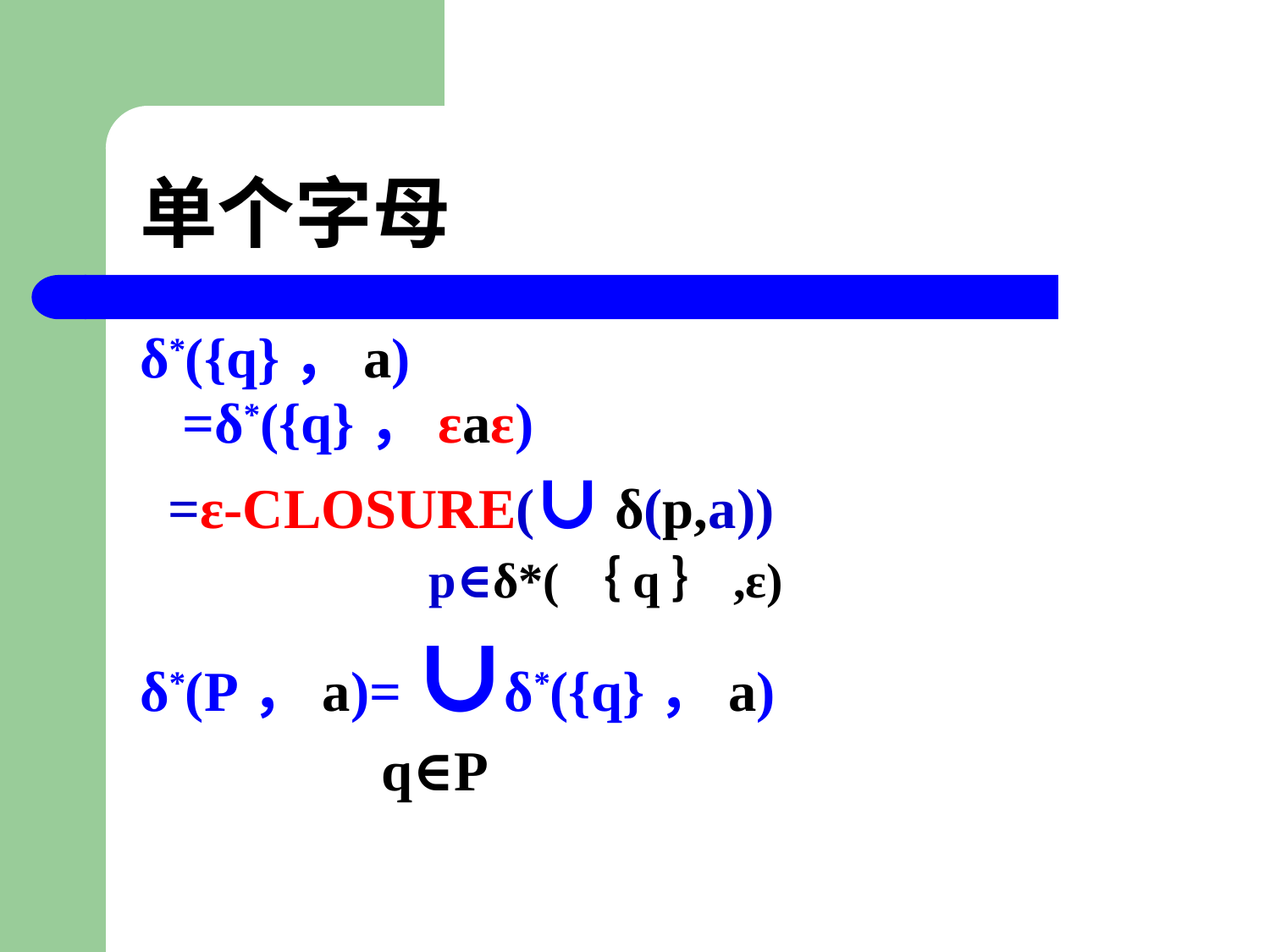

# 单个字母
δ*({q}，a)
   =δ*({q}，εaε)
  =ε-CLOSURE(∪ δ(p,a))

δ*(P，a)= ∪δ*({q}，a)

p∈δ*(｛q｝,ε)
q∈P